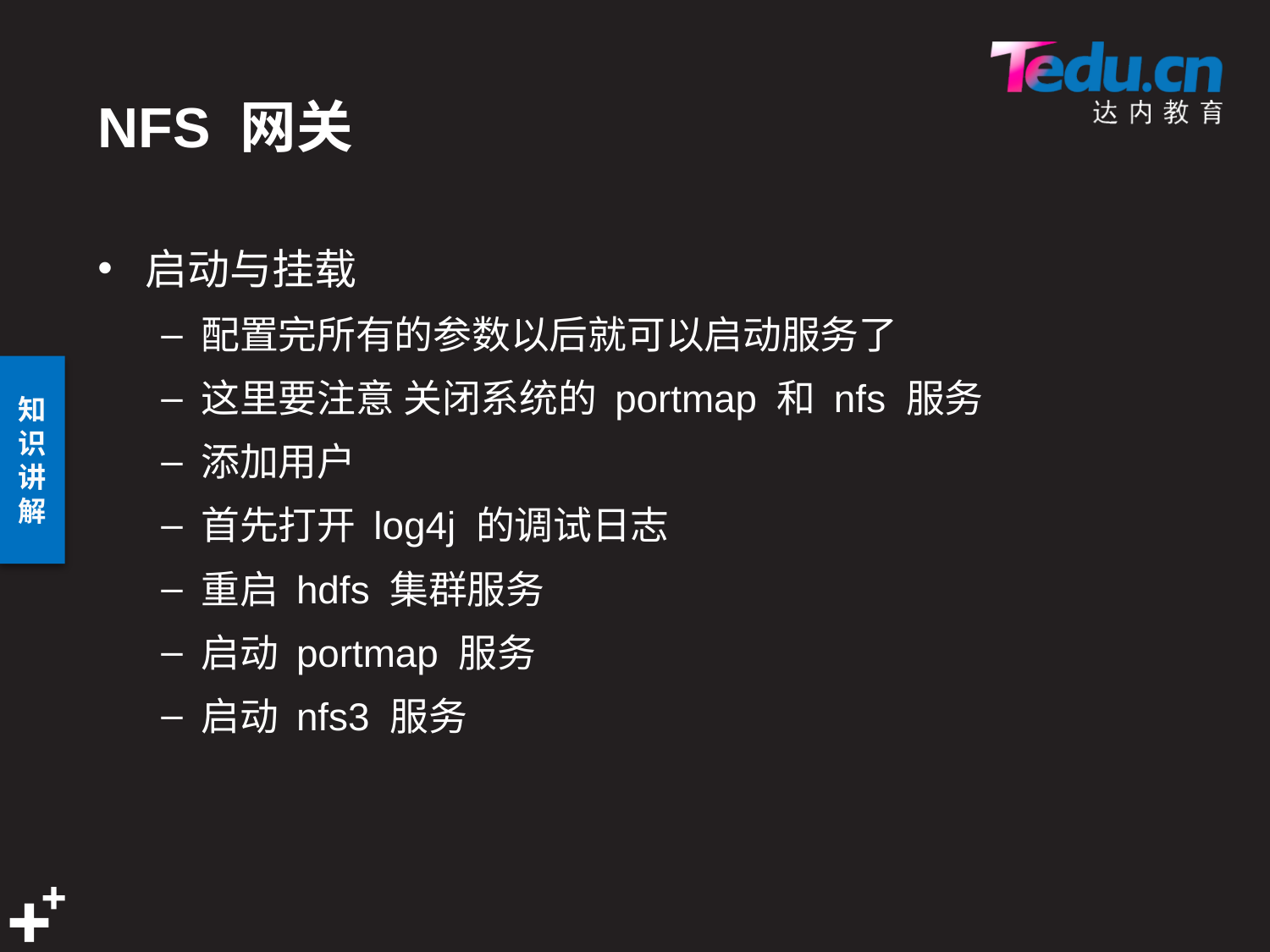

# NFS 网关
启动与挂载
配置完所有的参数以后就可以启动服务了
这里要注意 关闭系统的 portmap 和 nfs 服务
添加用户
首先打开 log4j 的调试日志
重启 hdfs 集群服务
启动 portmap 服务
启动 nfs3 服务